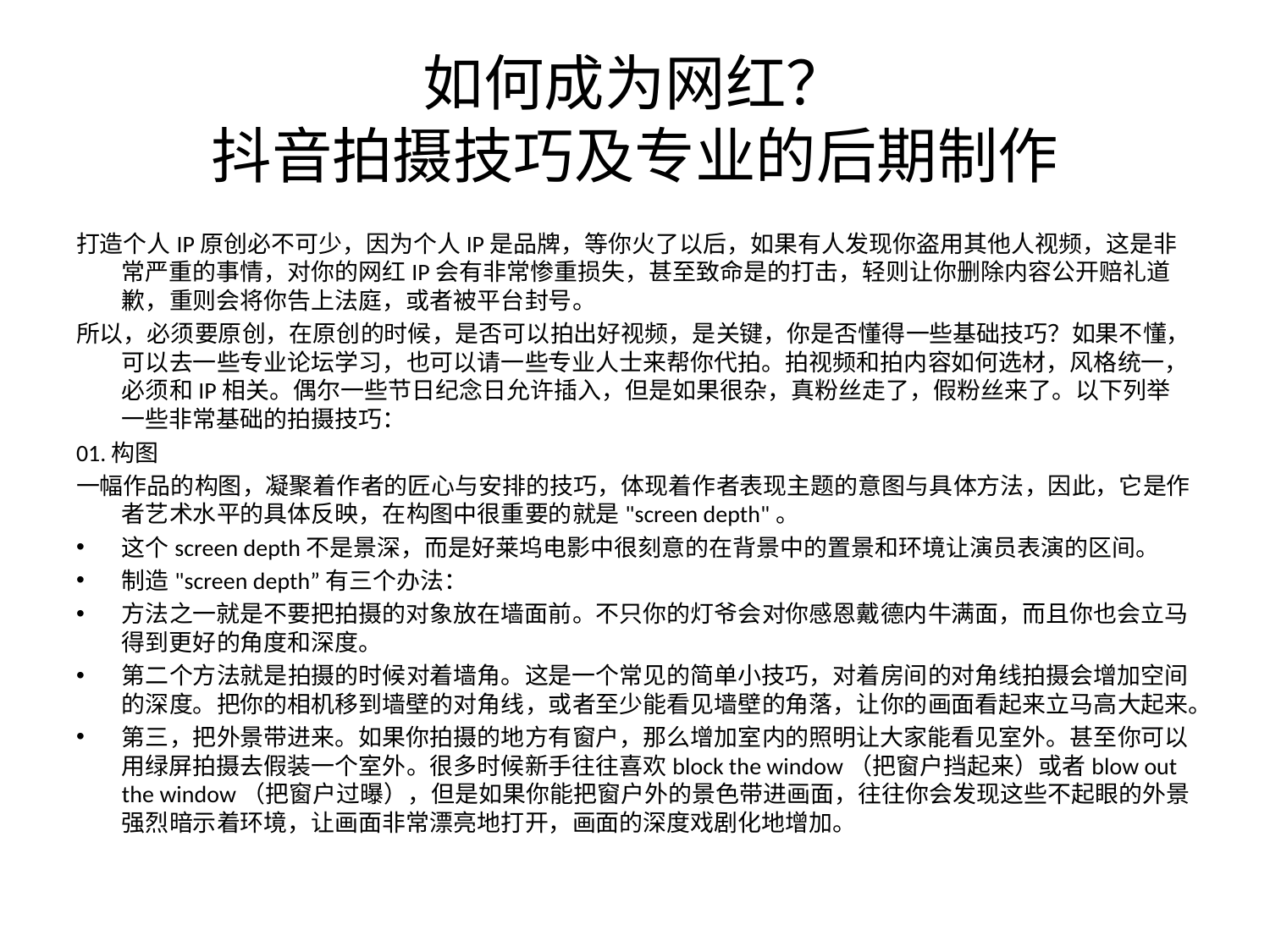

# 如何成为网红？ 抖音拍摄技巧及专业的后期制作
打造个人IP原创必不可少，因为个人IP是品牌，等你火了以后，如果有人发现你盗用其他人视频，这是非常严重的事情，对你的网红IP会有非常惨重损失，甚至致命是的打击，轻则让你删除内容公开赔礼道歉，重则会将你告上法庭，或者被平台封号。
所以，必须要原创，在原创的时候，是否可以拍出好视频，是关键，你是否懂得一些基础技巧？如果不懂，可以去一些专业论坛学习，也可以请一些专业人士来帮你代拍。拍视频和拍内容如何选材，风格统一，必须和IP相关。偶尔一些节日纪念日允许插入，但是如果很杂，真粉丝走了，假粉丝来了。以下列举一些非常基础的拍摄技巧：
01.构图
一幅作品的构图，凝聚着作者的匠心与安排的技巧，体现着作者表现主题的意图与具体方法，因此，它是作者艺术水平的具体反映，在构图中很重要的就是"screen depth"。
这个screen depth不是景深，而是好莱坞电影中很刻意的在背景中的置景和环境让演员表演的区间。
制造"screen depth”有三个办法：
方法之一就是不要把拍摄的对象放在墙面前。不只你的灯爷会对你感恩戴德内牛满面，而且你也会立马得到更好的角度和深度。
第二个方法就是拍摄的时候对着墙角。这是一个常见的简单小技巧，对着房间的对角线拍摄会增加空间的深度。把你的相机移到墙壁的对角线，或者至少能看见墙壁的角落，让你的画面看起来立马高大起来。
第三，把外景带进来。如果你拍摄的地方有窗户，那么增加室内的照明让大家能看见室外。甚至你可以用绿屏拍摄去假装一个室外。很多时候新手往往喜欢block the window（把窗户挡起来）或者blow out the window（把窗户过曝），但是如果你能把窗户外的景色带进画面，往往你会发现这些不起眼的外景强烈暗示着环境，让画面非常漂亮地打开，画面的深度戏剧化地增加。